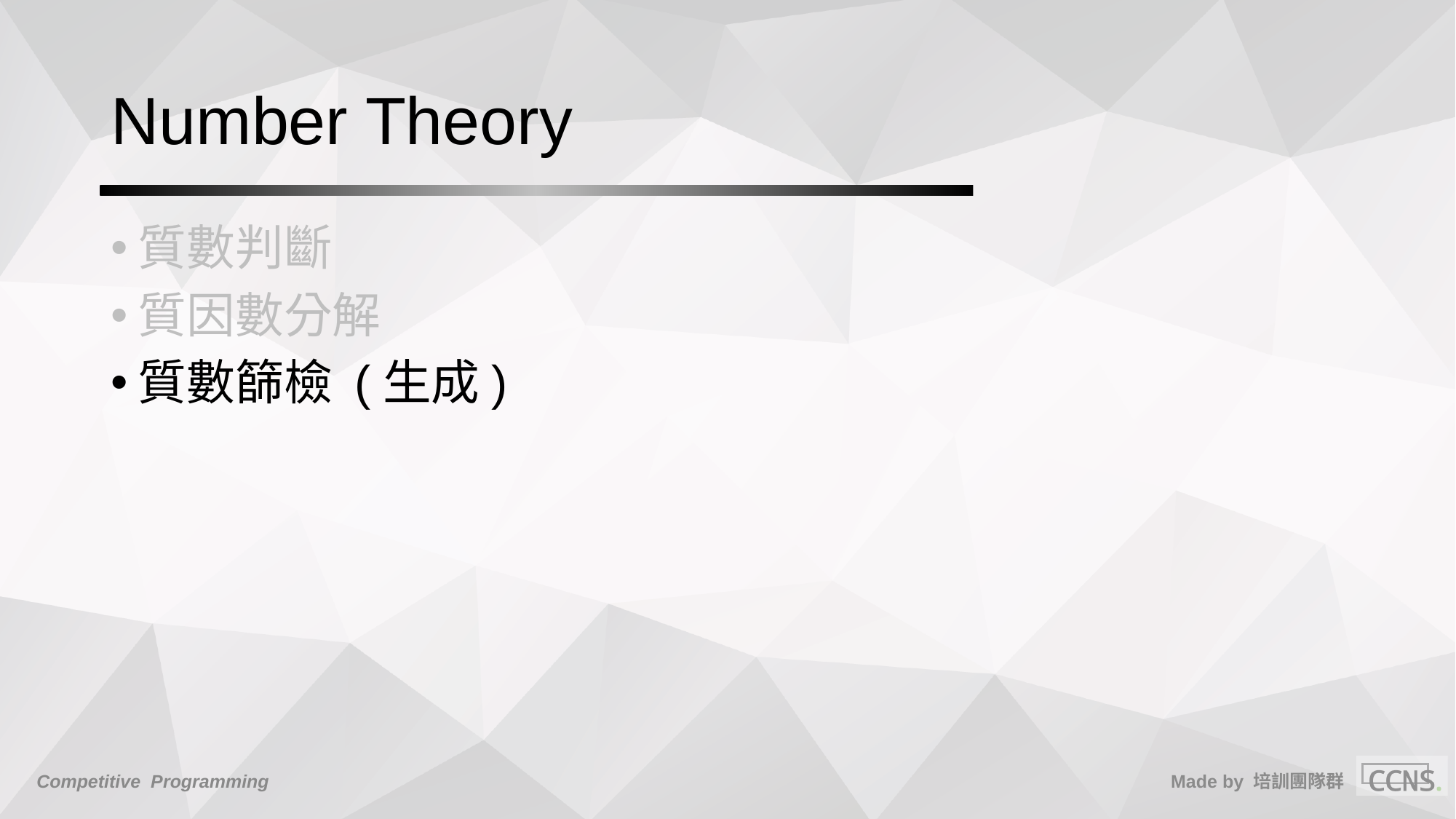

# Number Theory
質數判斷
質因數分解
質數篩檢 (生成)